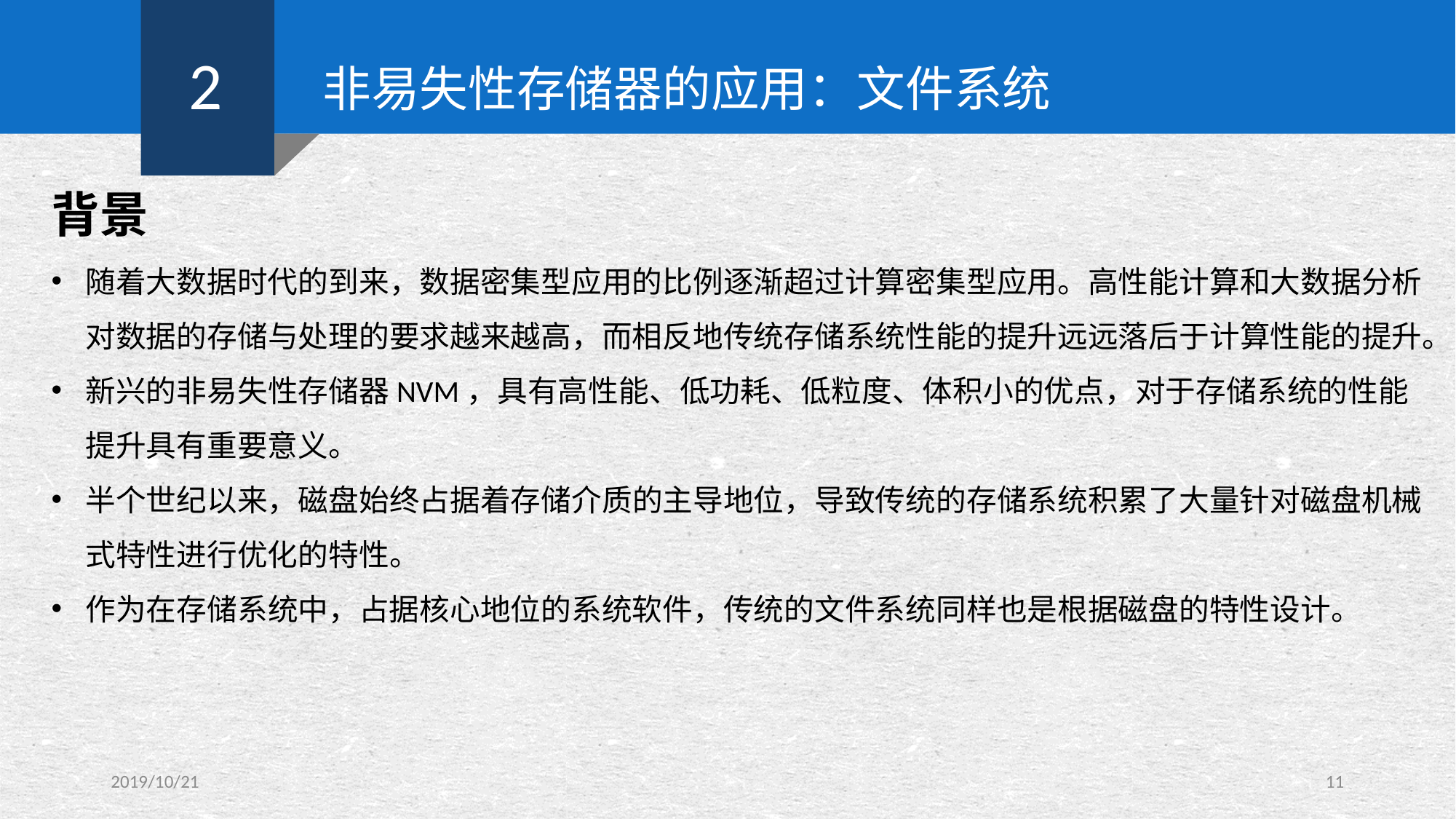

2
非易失性存储器的应用：文件系统

背景
随着大数据时代的到来，数据密集型应用的比例逐渐超过计算密集型应用。高性能计算和大数据分析对数据的存储与处理的要求越来越高，而相反地传统存储系统性能的提升远远落后于计算性能的提升。
新兴的非易失性存储器NVM，具有高性能、低功耗、低粒度、体积小的优点，对于存储系统的性能提升具有重要意义。
半个世纪以来，磁盘始终占据着存储介质的主导地位，导致传统的存储系统积累了大量针对磁盘机械式特性进行优化的特性。
作为在存储系统中，占据核心地位的系统软件，传统的文件系统同样也是根据磁盘的特性设计。

2019/10/21
11